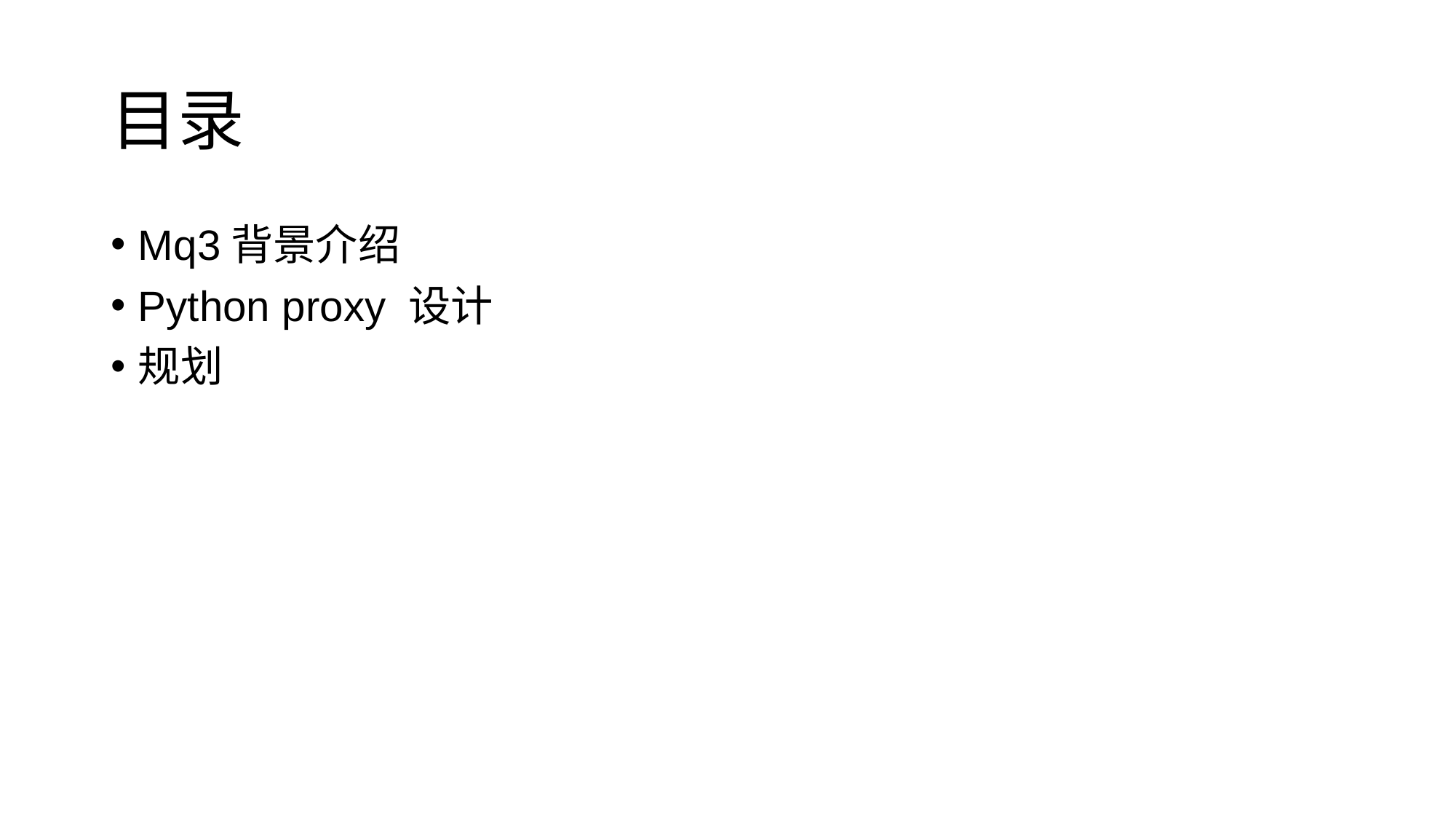

# 目录
Mq3背景介绍
Python proxy 设计
规划